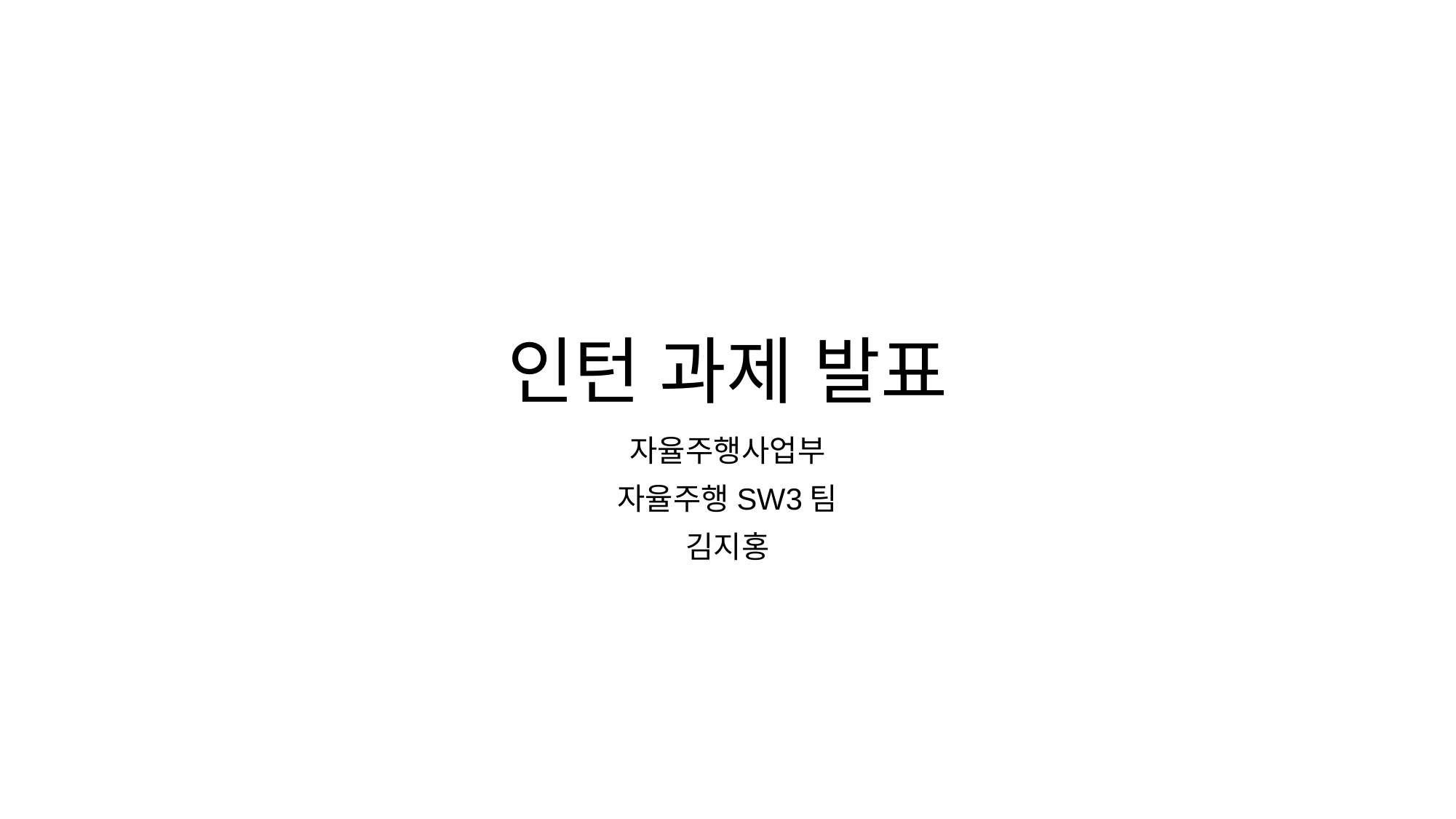

# 인턴 과제 발표
자율주행사업부
자율주행SW3팀
김지홍